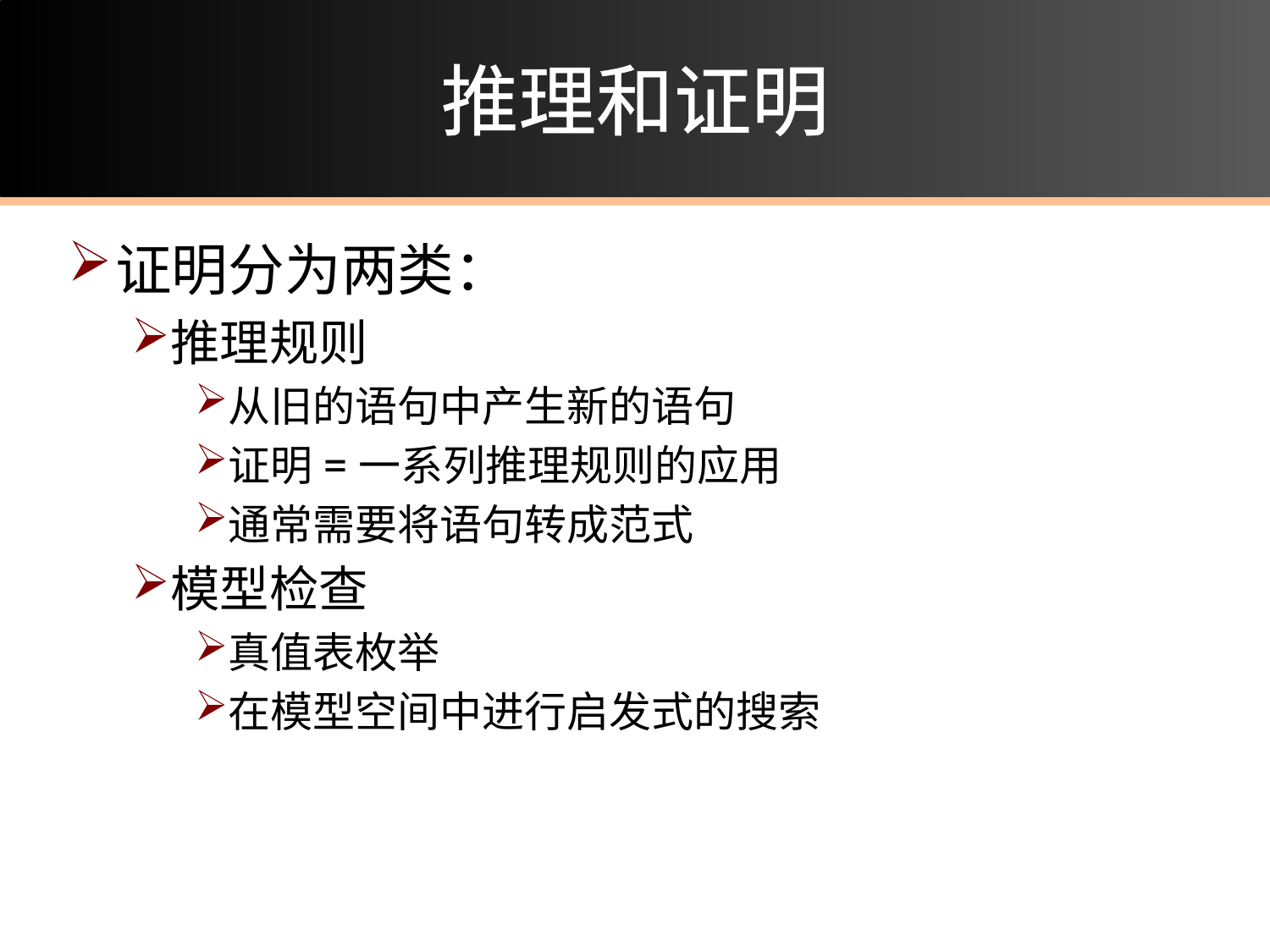

# 推理和证明

证明分为两类：
推理规则
从旧的语句中产生新的语句
证明=一系列推理规则的应用
通常需要将语句转成范式
模型检查
真值表枚举
在模型空间中进行启发式的搜索
36